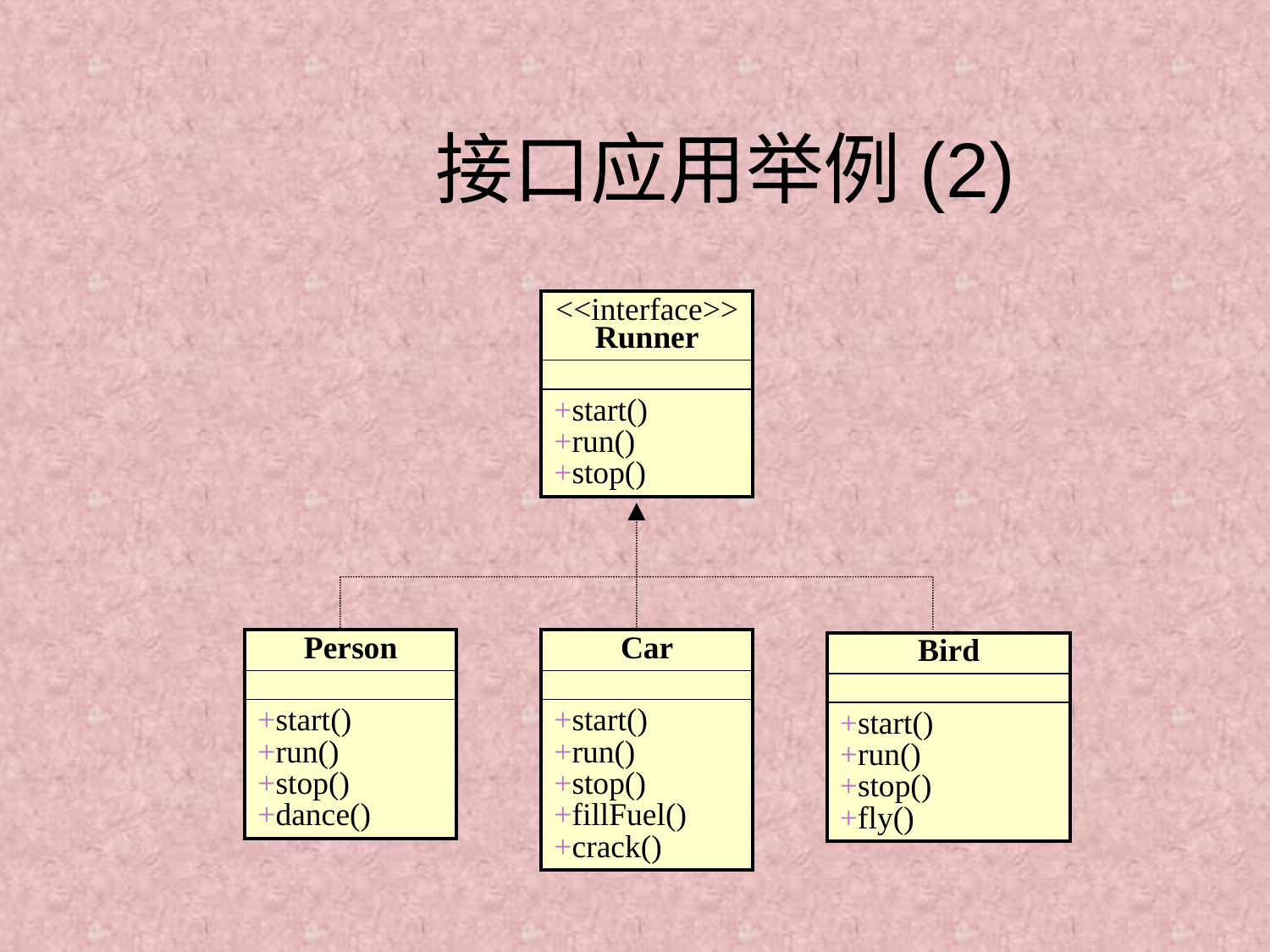

# 接口应用举例(2)
| <<interface>> Runner |
| --- |
|  |
| +start() +run() +stop() |

| Person |
| --- |
|  |
| +start() +run() +stop() +dance() |
| Car |
| --- |
|  |
| +start() +run() +stop() +fillFuel() +crack() |
| Bird |
| --- |
|  |
| +start() +run() +stop() +fly() |